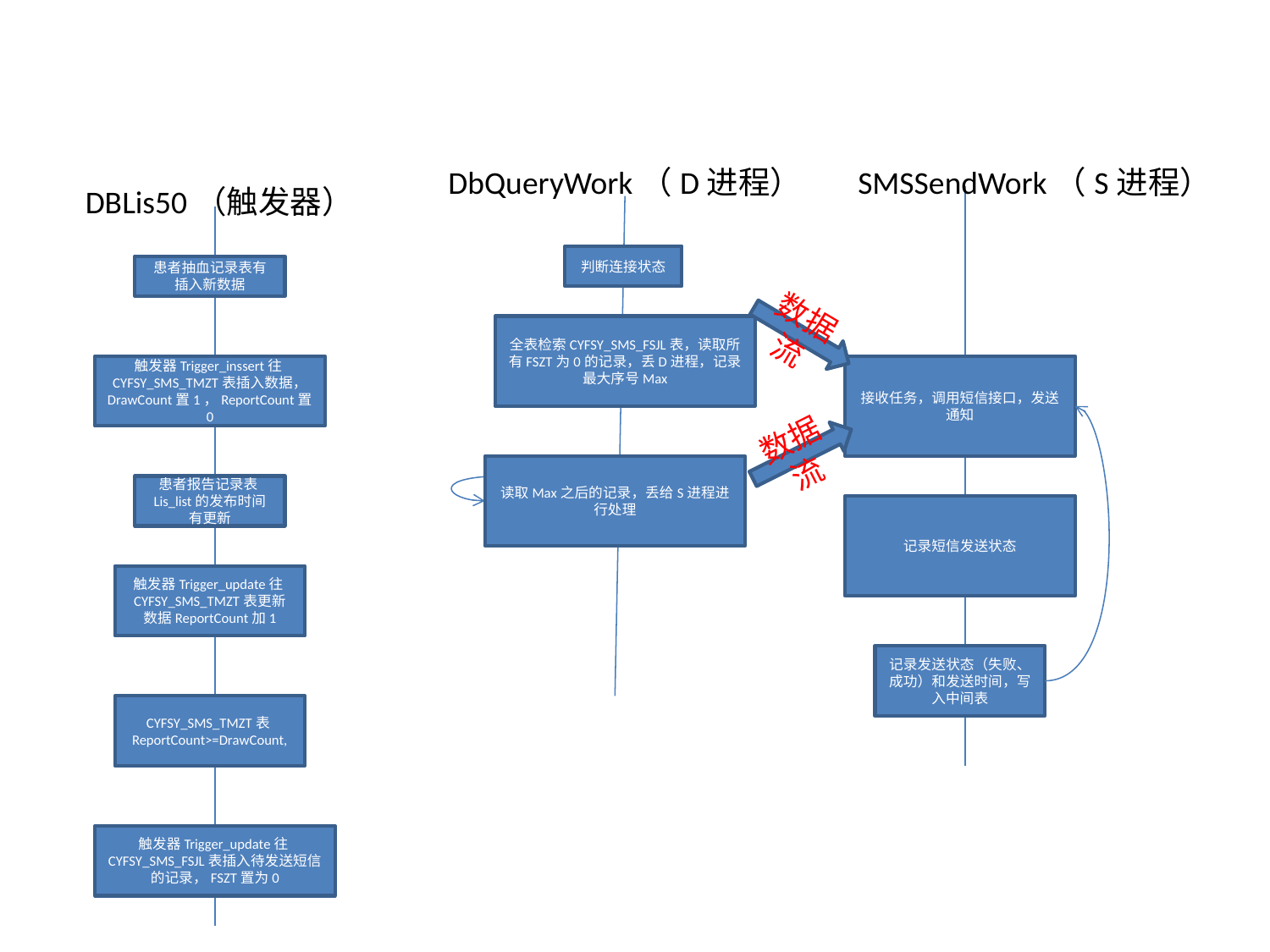

DbQueryWork（D进程）
SMSSendWork（S进程）
DBLis50（触发器）
判断连接状态
患者抽血记录表有插入新数据
全表检索CYFSY_SMS_FSJL表，读取所有FSZT为0的记录，丢D进程，记录最大序号Max
数据流
触发器Trigger_inssert往CYFSY_SMS_TMZT表插入数据， DrawCount置1，ReportCount置0
接收任务，调用短信接口，发送通知
数据流
读取Max之后的记录，丢给S进程进行处理
患者报告记录表Lis_list的发布时间有更新
记录短信发送状态
触发器Trigger_update往CYFSY_SMS_TMZT表更新数据ReportCount加1
记录发送状态（失败、成功）和发送时间，写入中间表
CYFSY_SMS_TMZT表ReportCount>=DrawCount,
触发器Trigger_update往CYFSY_SMS_FSJL表插入待发送短信的记录，FSZT置为0